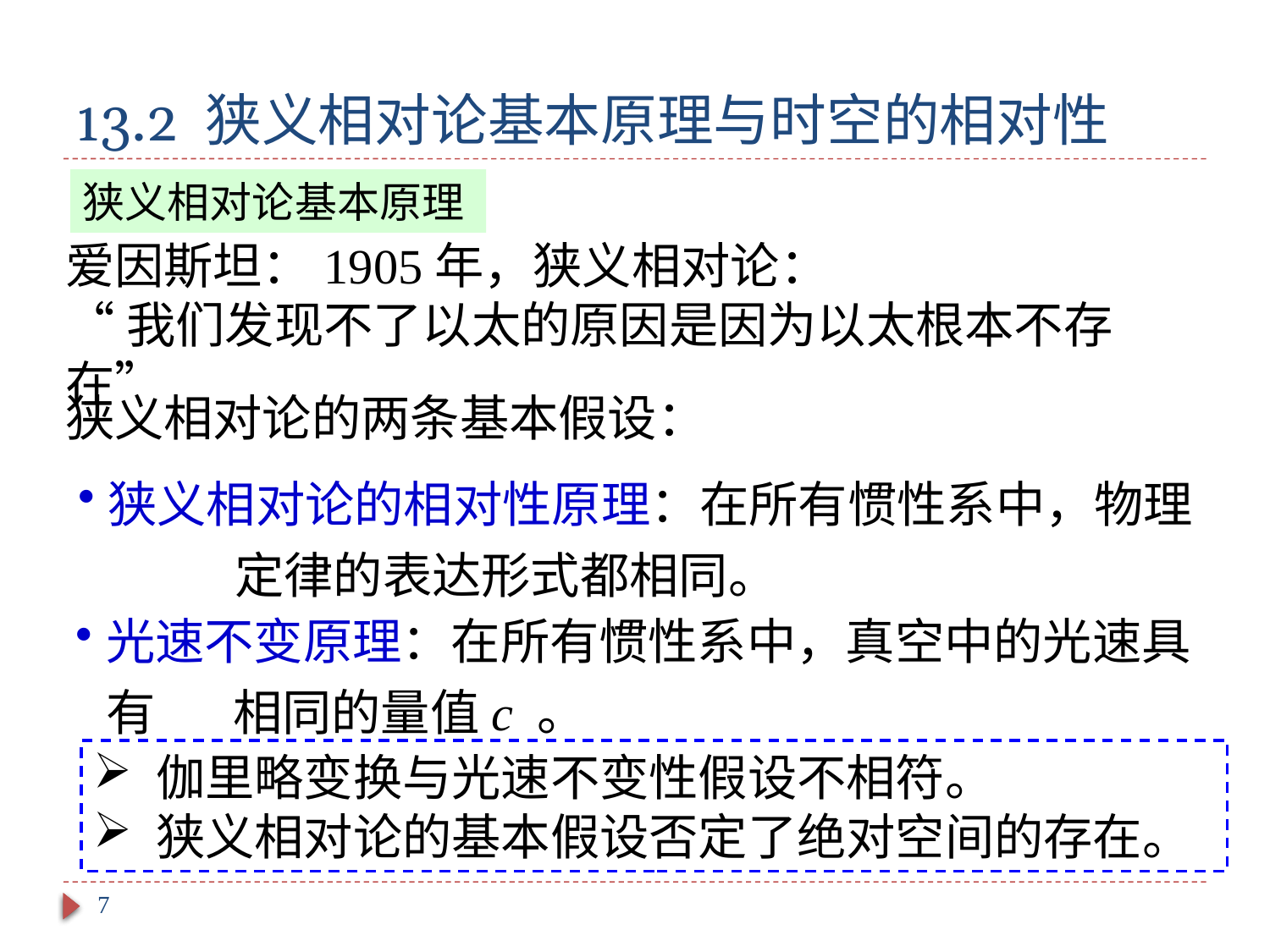

# 13.2 狭义相对论基本原理与时空的相对性
狭义相对论基本原理
爱因斯坦：1905年，狭义相对论：
“我们发现不了以太的原因是因为以太根本不存在”
狭义相对论的两条基本假设：
狭义相对论的相对性原理：在所有惯性系中，物理	定律的表达形式都相同。
光速不变原理：在所有惯性系中，真空中的光速具有	相同的量值c 。
 伽里略变换与光速不变性假设不相符。
 狭义相对论的基本假设否定了绝对空间的存在。
7